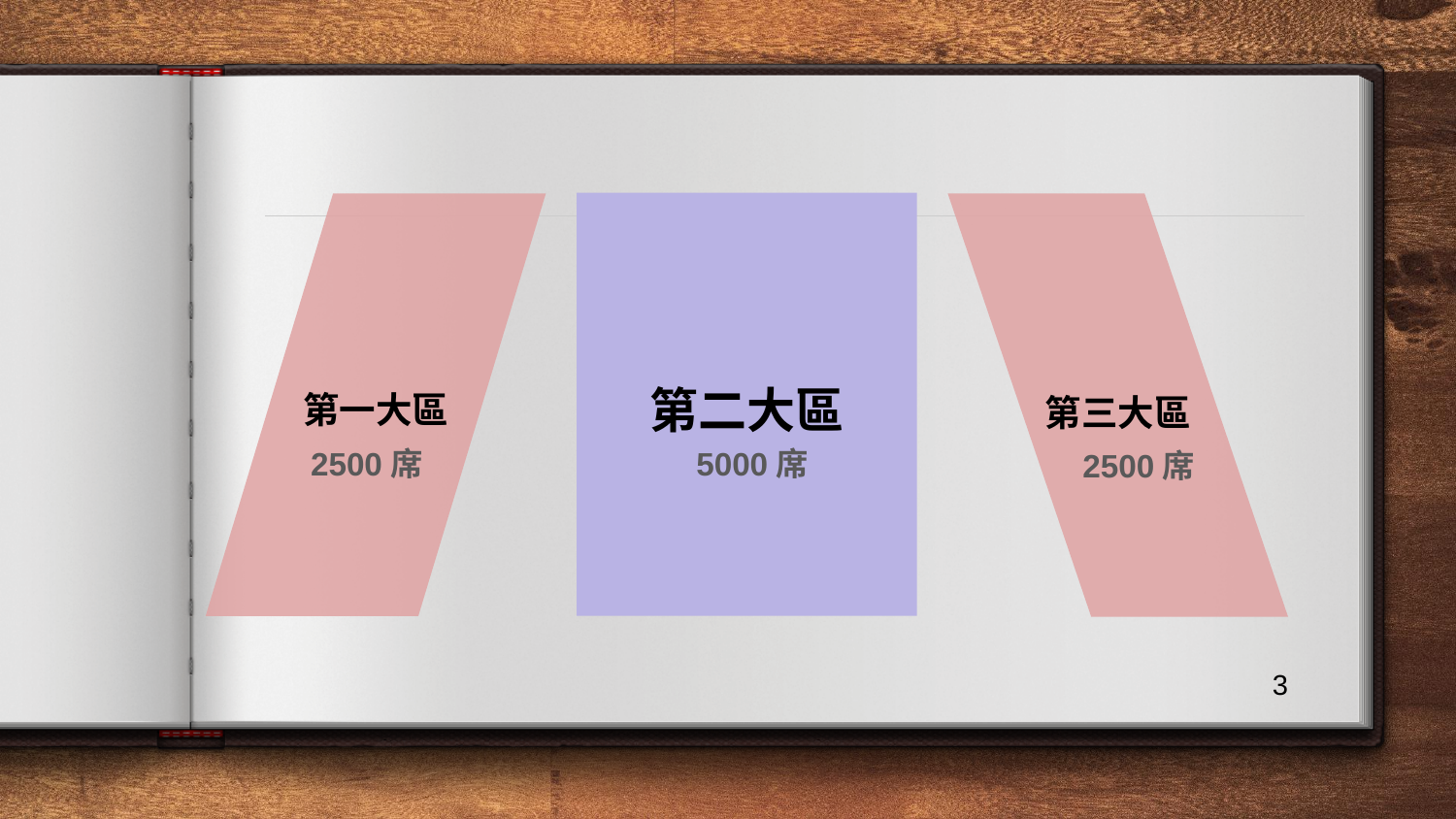

第二大區
第一大區
第三大區
 5000席
 2500席
 2500席
3